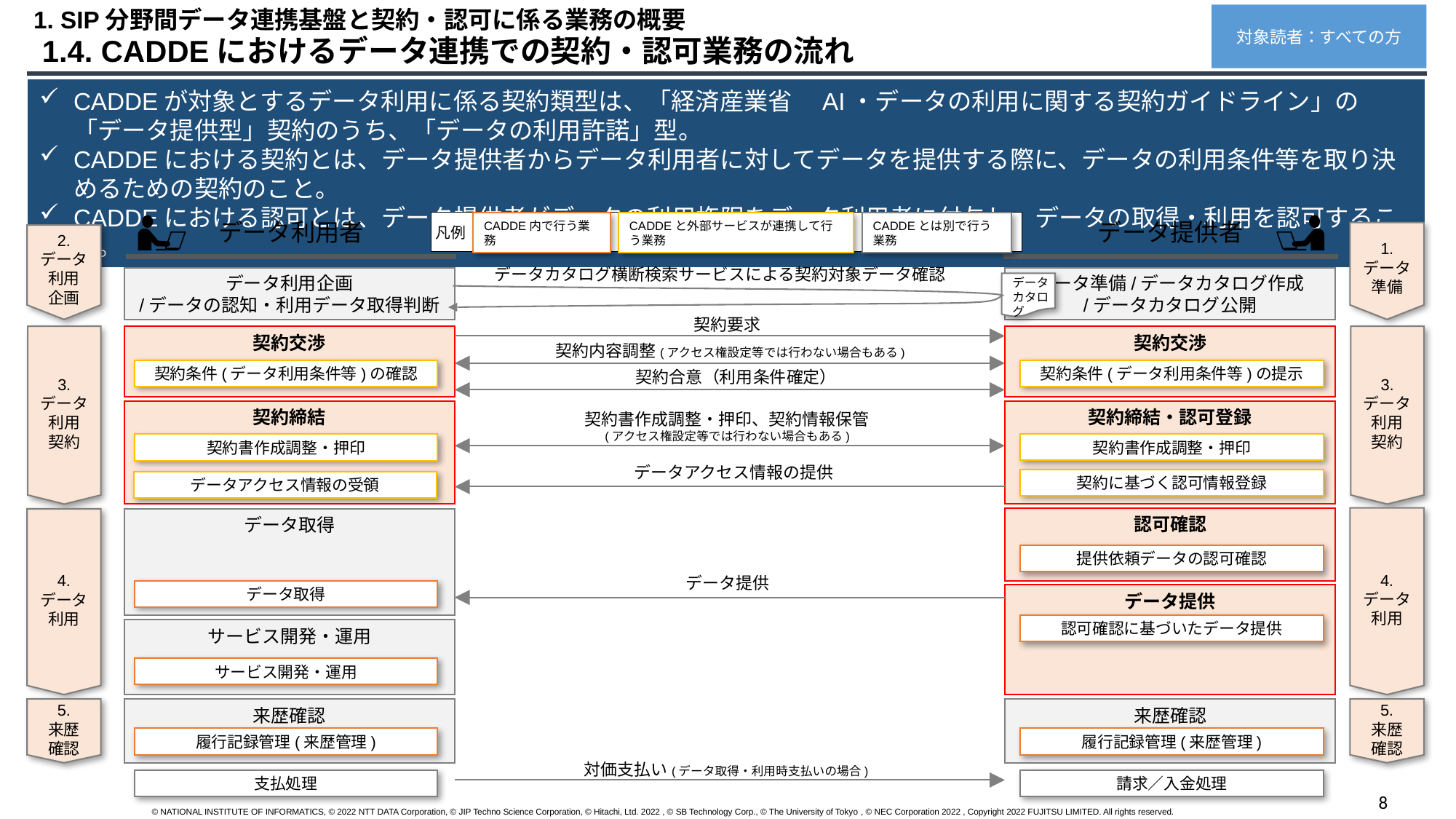

1. SIP分野間データ連携基盤と契約・認可に係る業務の概要
対象読者：すべての方
 1.4. CADDEにおけるデータ連携での契約・認可業務の流れ
CADDEが対象とするデータ利用に係る契約類型は、「経済産業省　AI・データの利用に関する契約ガイドライン」の「データ提供型」契約のうち、「データの利用許諾」型。
CADDEにおける契約とは、データ提供者からデータ利用者に対してデータを提供する際に、データの利用条件等を取り決めるための契約のこと。
CADDEにおける認可とは、データ提供者がデータの利用権限をデータ利用者に付与し、データの取得・利用を認可すること。
データ提供者
データ利用者

凡例
CADDEとは別で行う業務
CADDEと外部サービスが連携して行う業務
CADDE内で行う業務

1.
データ
準備
2.
データ
利用
企画
データカタログ横断検索サービスによる契約対象データ確認
データ利用企画
/データの認知・利用データ取得判断
データ準備/データカタログ作成
/データカタログ公開
データ
カタログ

契約要求
契約交渉
契約交渉
契約内容調整(アクセス権設定等では行わない場合もある)
契約条件(データ利用条件等)の確認
契約条件(データ利用条件等)の提示
契約合意（利用条件確定）
3.
データ
利用
契約
3.
データ
利用
契約
契約締結
契約締結・認可登録
契約書作成調整・押印、契約情報保管
(アクセス権設定等では行わない場合もある)
契約書作成調整・押印
契約書作成調整・押印
データアクセス情報の提供
契約に基づく認可情報登録
データアクセス情報の受領
認可確認
データ取得
提供依頼データの認可確認
4.
データ
利用
4.
データ
利用
データ提供
データ取得
データ提供
認可確認に基づいたデータ提供
サービス開発・運用
サービス開発・運用
5.
来歴
確認
5.
来歴
確認
来歴確認
来歴確認
履行記録管理(来歴管理)
履行記録管理(来歴管理)
対価支払い(データ取得・利用時支払いの場合)
支払処理
請求／入金処理